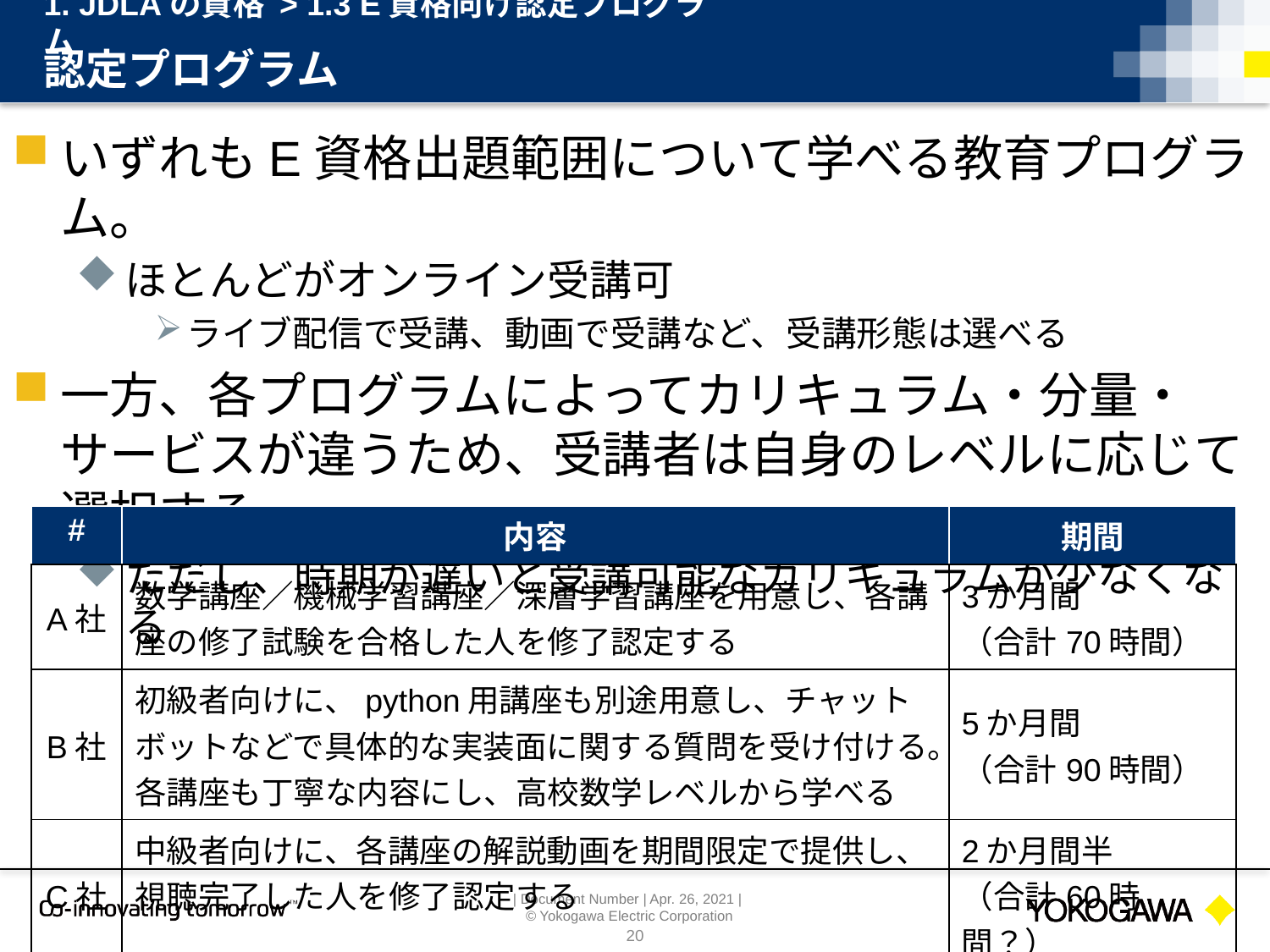

1. JDLAの資格 > 1.3 E資格向け認定プログラム
# 認定プログラム
いずれもE資格出題範囲について学べる教育プログラム。
ほとんどがオンライン受講可
ライブ配信で受講、動画で受講など、受講形態は選べる
一方、各プログラムによってカリキュラム・分量・サービスが違うため、受講者は自身のレベルに応じて選択する。
ただし、時期が遅いと受講可能なカリキュラムが少なくなる

| # | 内容 | 期間 |
| --- | --- | --- |
| A社 | 数学講座／機械学習講座／深層学習講座を用意し、各講座の修了試験を合格した人を修了認定する | 3か月間 （合計70時間） |
| B社 | 初級者向けに、python用講座も別途用意し、チャットボットなどで具体的な実装面に関する質問を受け付ける。各講座も丁寧な内容にし、高校数学レベルから学べる | 5か月間 （合計90時間） |
| C社 | 中級者向けに、各講座の解説動画を期間限定で提供し、視聴完了した人を修了認定する | 2か月間半 （合計60時間？） |
20